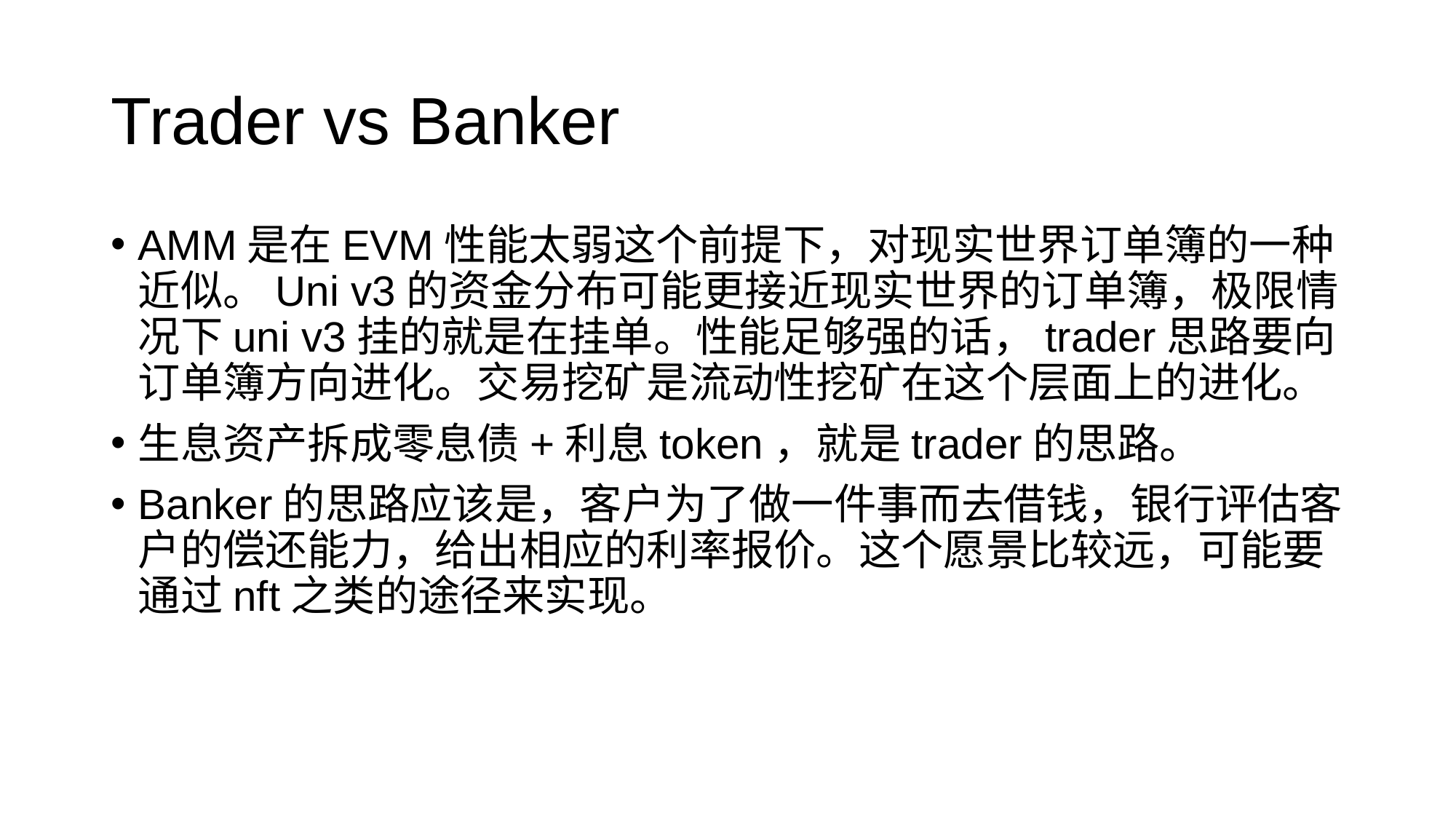

# Trader vs Banker
AMM是在EVM性能太弱这个前提下，对现实世界订单簿的一种近似。Uni v3的资金分布可能更接近现实世界的订单簿，极限情况下uni v3挂的就是在挂单。性能足够强的话，trader思路要向订单簿方向进化。交易挖矿是流动性挖矿在这个层面上的进化。
生息资产拆成零息债+利息token，就是trader的思路。
Banker的思路应该是，客户为了做一件事而去借钱，银行评估客户的偿还能力，给出相应的利率报价。这个愿景比较远，可能要通过nft之类的途径来实现。